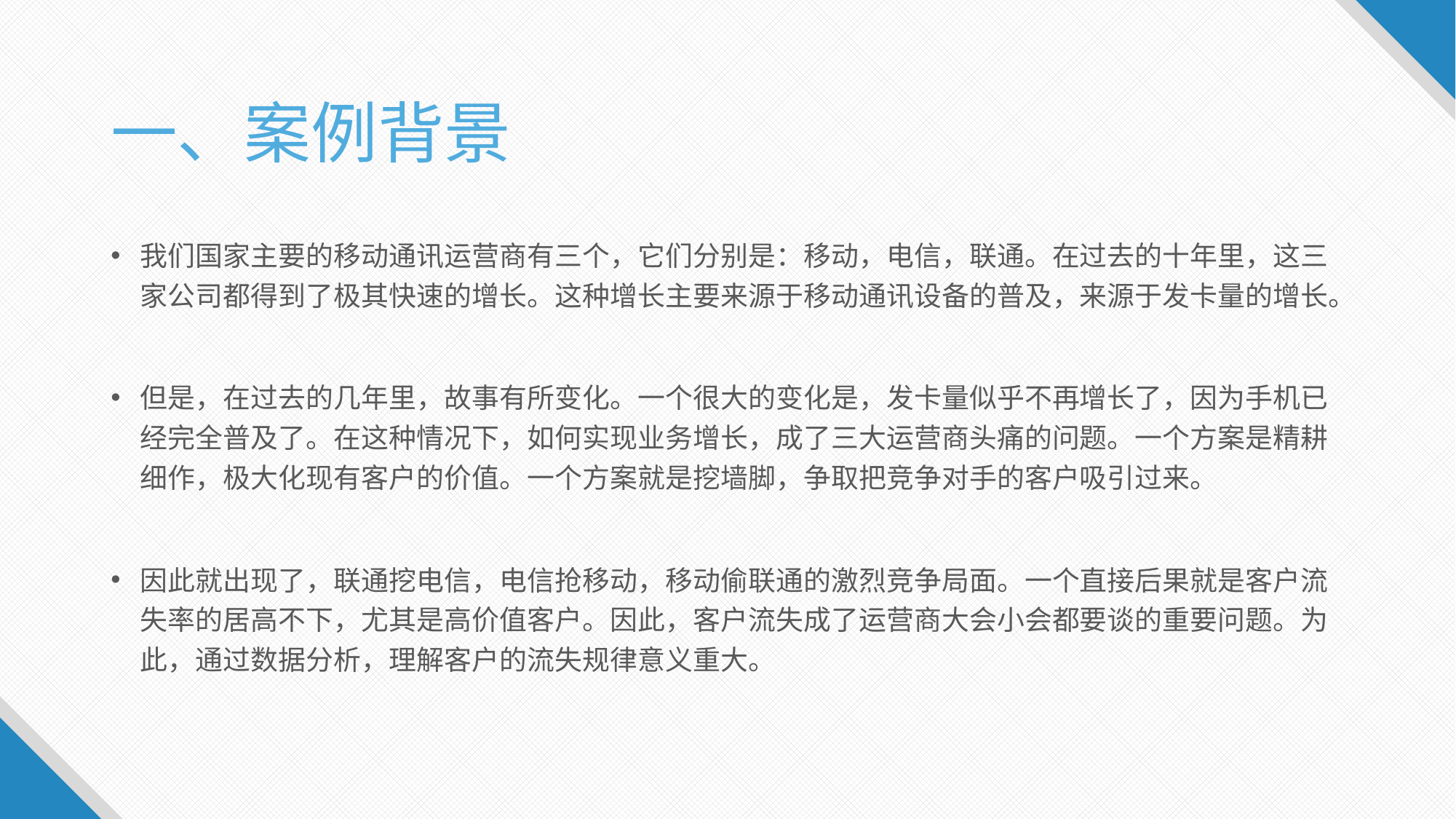

# 一、案例背景

我们国家主要的移动通讯运营商有三个，它们分别是：移动，电信，联通。在过去的十年里，这三家公司都得到了极其快速的增长。这种增长主要来源于移动通讯设备的普及，来源于发卡量的增长。

但是，在过去的几年里，故事有所变化。一个很大的变化是，发卡量似乎不再增长了，因为手机已经完全普及了。在这种情况下，如何实现业务增长，成了三大运营商头痛的问题。一个方案是精耕细作，极大化现有客户的价值。一个方案就是挖墙脚，争取把竞争对手的客户吸引过来。

因此就出现了，联通挖电信，电信抢移动，移动偷联通的激烈竞争局面。一个直接后果就是客户流失率的居高不下，尤其是高价值客户。因此，客户流失成了运营商大会小会都要谈的重要问题。为此，通过数据分析，理解客户的流失规律意义重大。